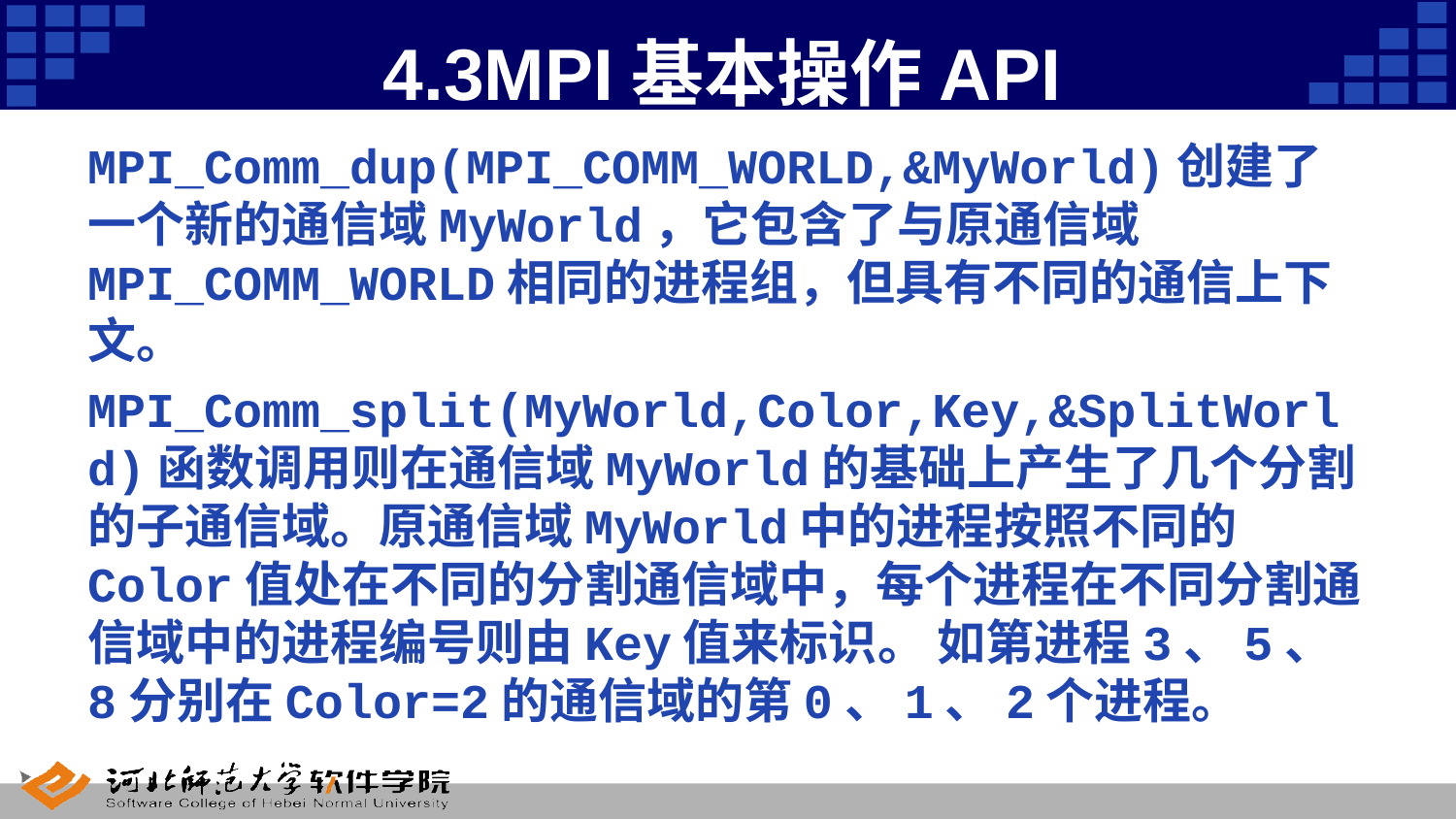

# 4.3MPI基本操作API
MPI_Comm_dup(MPI_COMM_WORLD,&MyWorld)创建了一个新的通信域MyWorld，它包含了与原通信域MPI_COMM_WORLD相同的进程组，但具有不同的通信上下文。
MPI_Comm_split(MyWorld,Color,Key,&SplitWorld)函数调用则在通信域MyWorld的基础上产生了几个分割的子通信域。原通信域MyWorld中的进程按照不同的Color值处在不同的分割通信域中，每个进程在不同分割通信域中的进程编号则由Key值来标识。 如第进程3、5、8分别在Color=2的通信域的第0、1、2个进程。